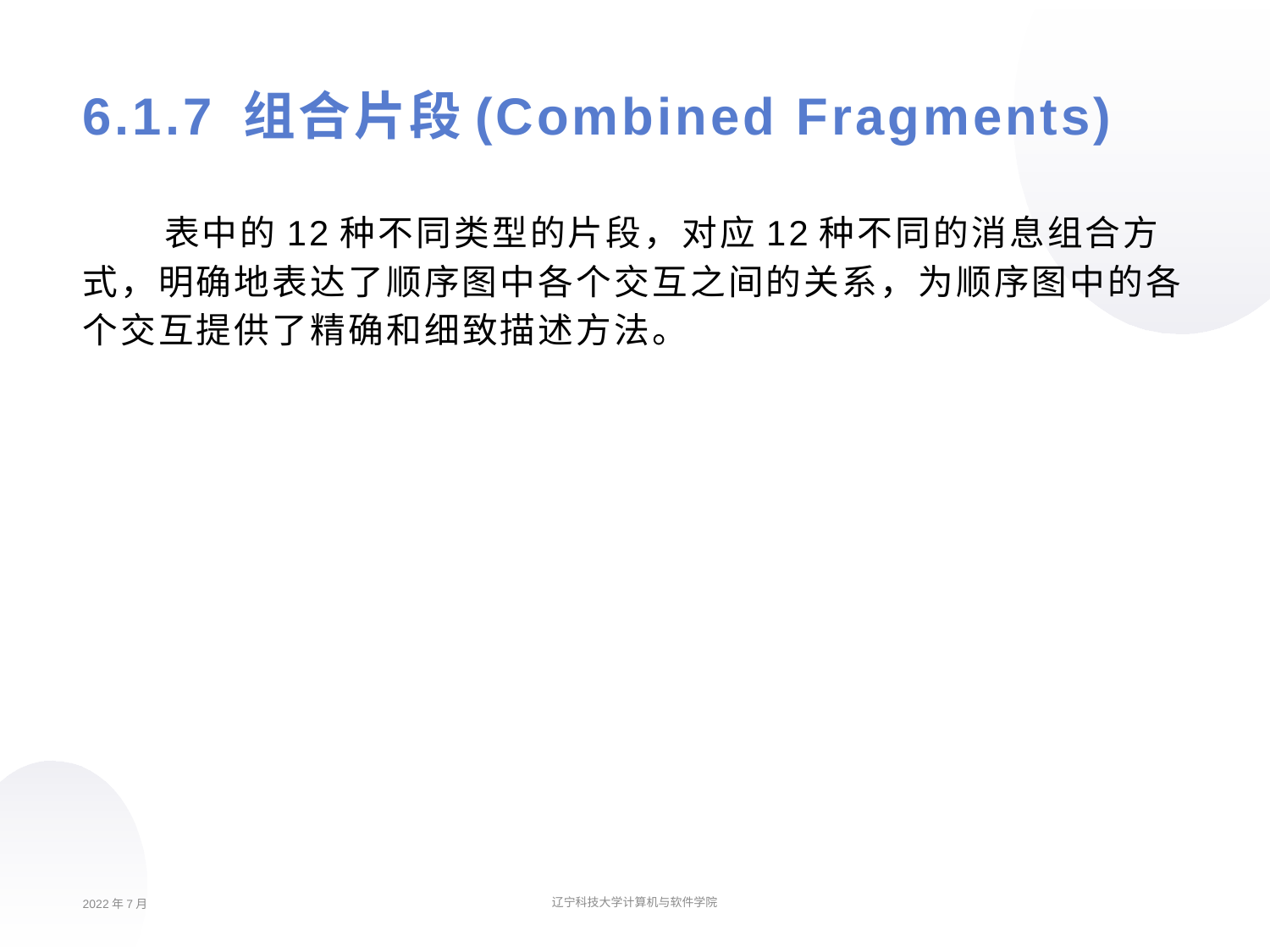

# 6.1.7 组合片段(Combined Fragments)
表中的12种不同类型的片段，对应12种不同的消息组合方式，明确地表达了顺序图中各个交互之间的关系，为顺序图中的各个交互提供了精确和细致描述方法。

2022年7月
25
辽宁科技大学计算机与软件学院